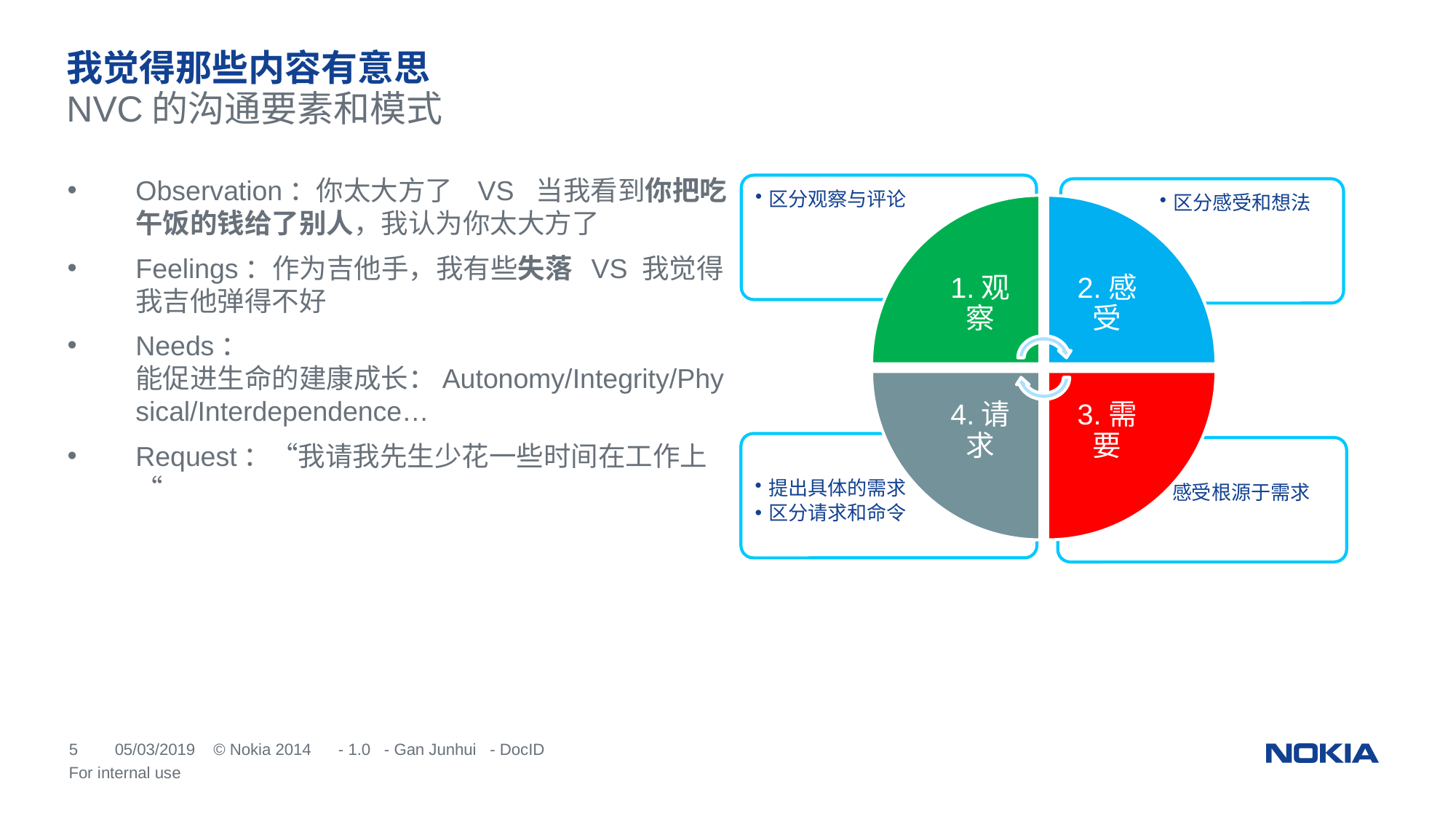

# 我觉得那些内容有意思
NVC的沟通要素和模式
Observation：你太大方了   VS  当我看到你把吃午饭的钱给了别人，我认为你太大方了
Feelings：作为吉他手，我有些失落  VS 我觉得我吉他弹得不好
Needs： 能促进生命的建康成长：Autonomy/Integrity/Physical/Interdependence…
Request：“我请我先生少花一些时间在工作上“

感受根源于需求
提出具体的需求
区分请求和命令
区分感受和想法
区分观察与评论
1.观察
2.感受
3.需要
4.请求